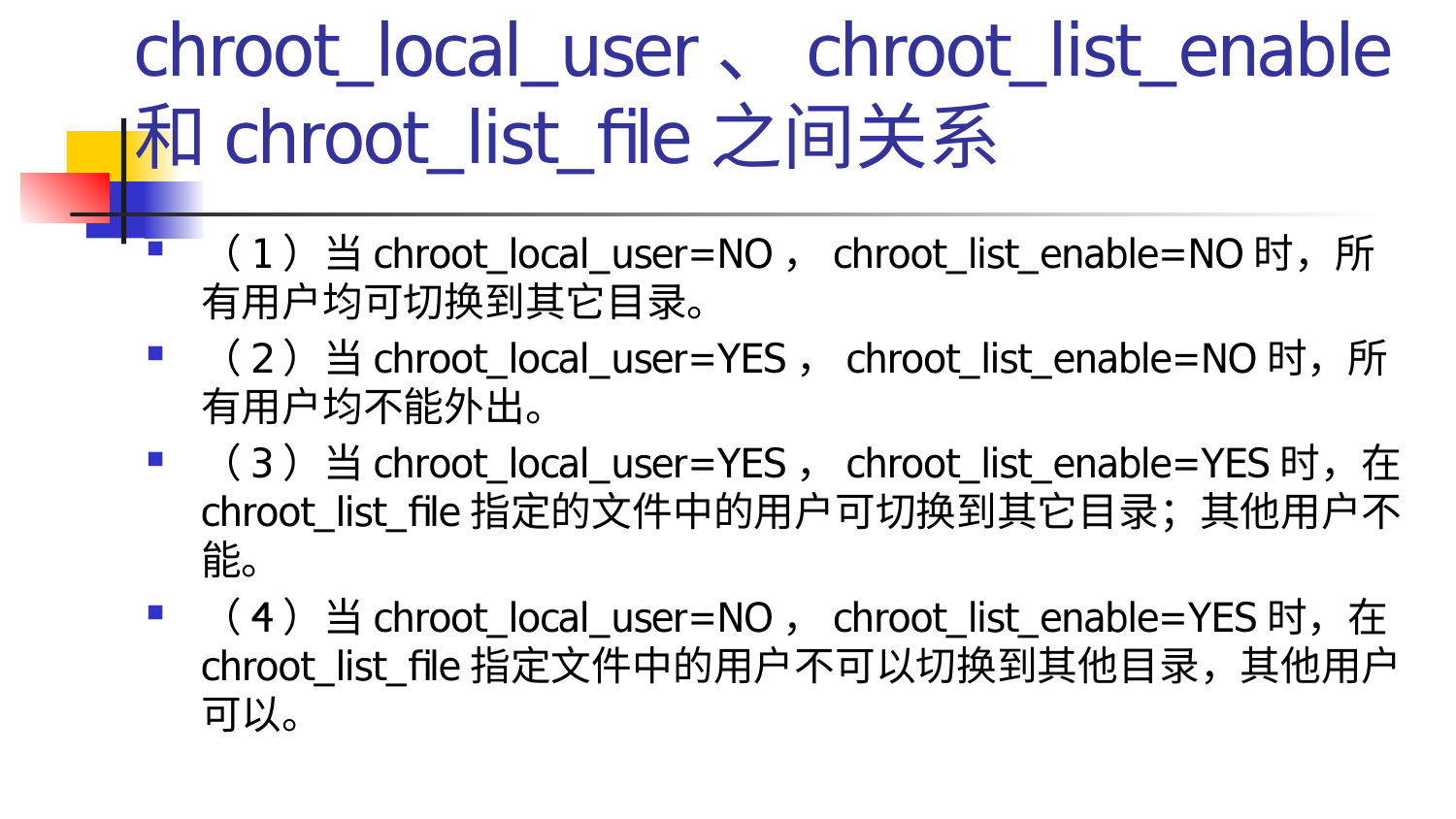

# chroot_local_user、chroot_list_enable和chroot_list_file之间关系
（1）当chroot_local_user=NO，chroot_list_enable=NO时，所有用户均可切换到其它目录。
（2）当chroot_local_user=YES，chroot_list_enable=NO时，所有用户均不能外出。
（3）当chroot_local_user=YES，chroot_list_enable=YES时，在chroot_list_file指定的文件中的用户可切换到其它目录；其他用户不能。
（4）当chroot_local_user=NO，chroot_list_enable=YES时，在chroot_list_file指定文件中的用户不可以切换到其他目录，其他用户可以。